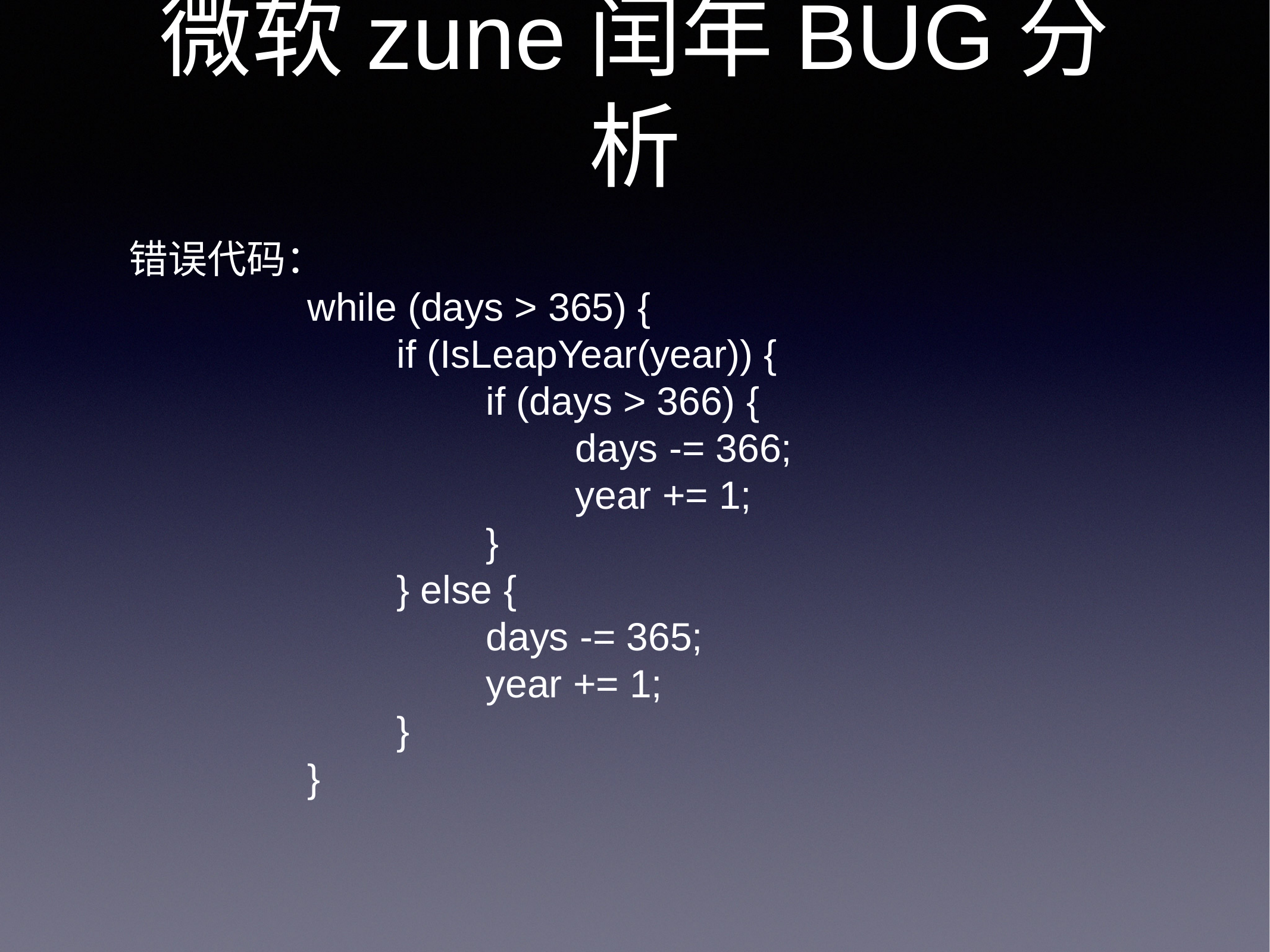

# 微软zune闰年BUG分析
错误代码：
		while (days > 365) {
			if (IsLeapYear(year)) {
				if (days > 366) {
					days -= 366;
					year += 1;
				}
			} else {
				days -= 365;
				year += 1;
			}
		}